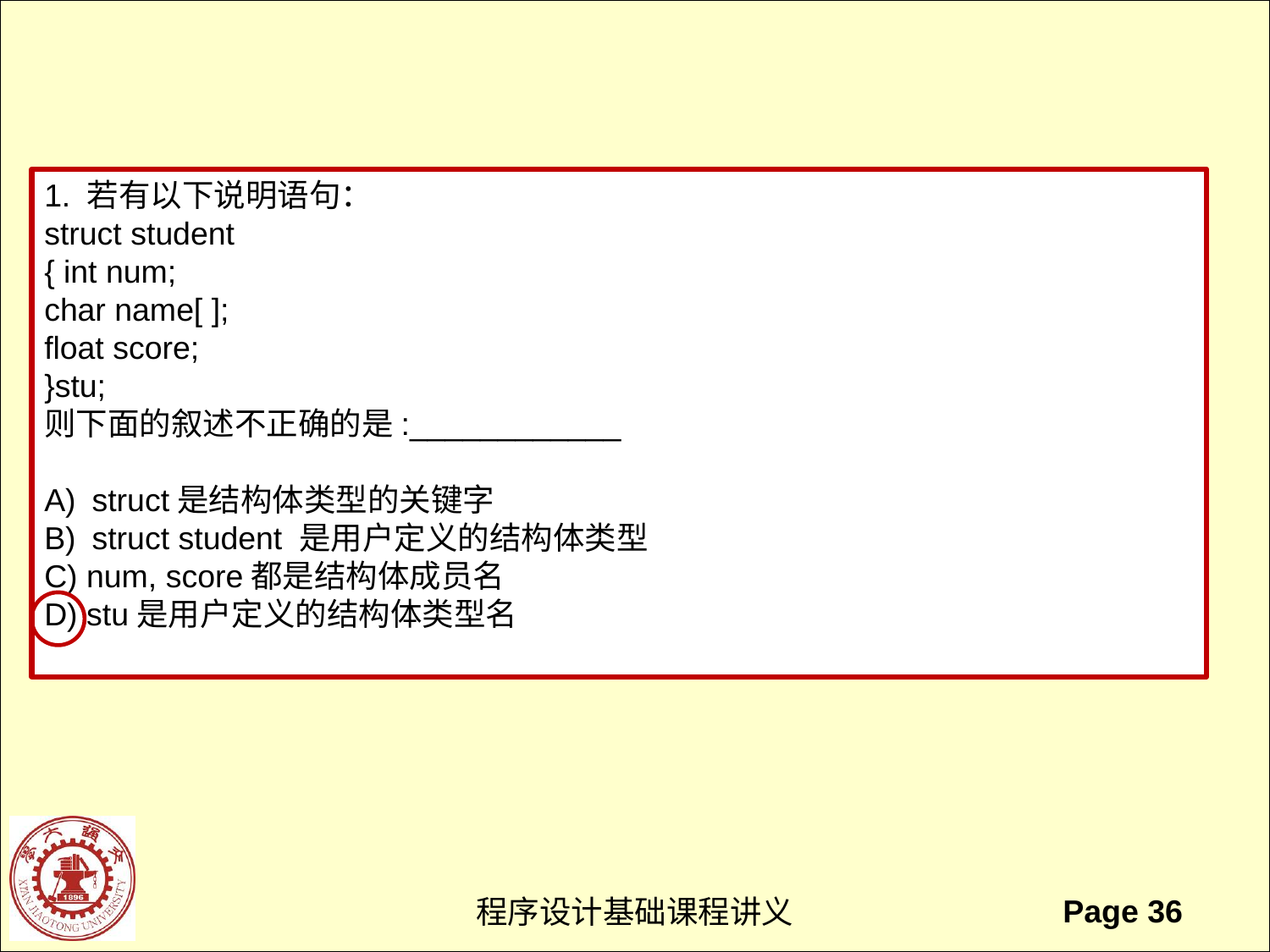

1. 若有以下说明语句：
struct student
{ int num;
char name[ ];
float score;
}stu;
则下面的叙述不正确的是:____________

struct是结构体类型的关键字
struct student 是用户定义的结构体类型
C) num, score都是结构体成员名
D) stu是用户定义的结构体类型名